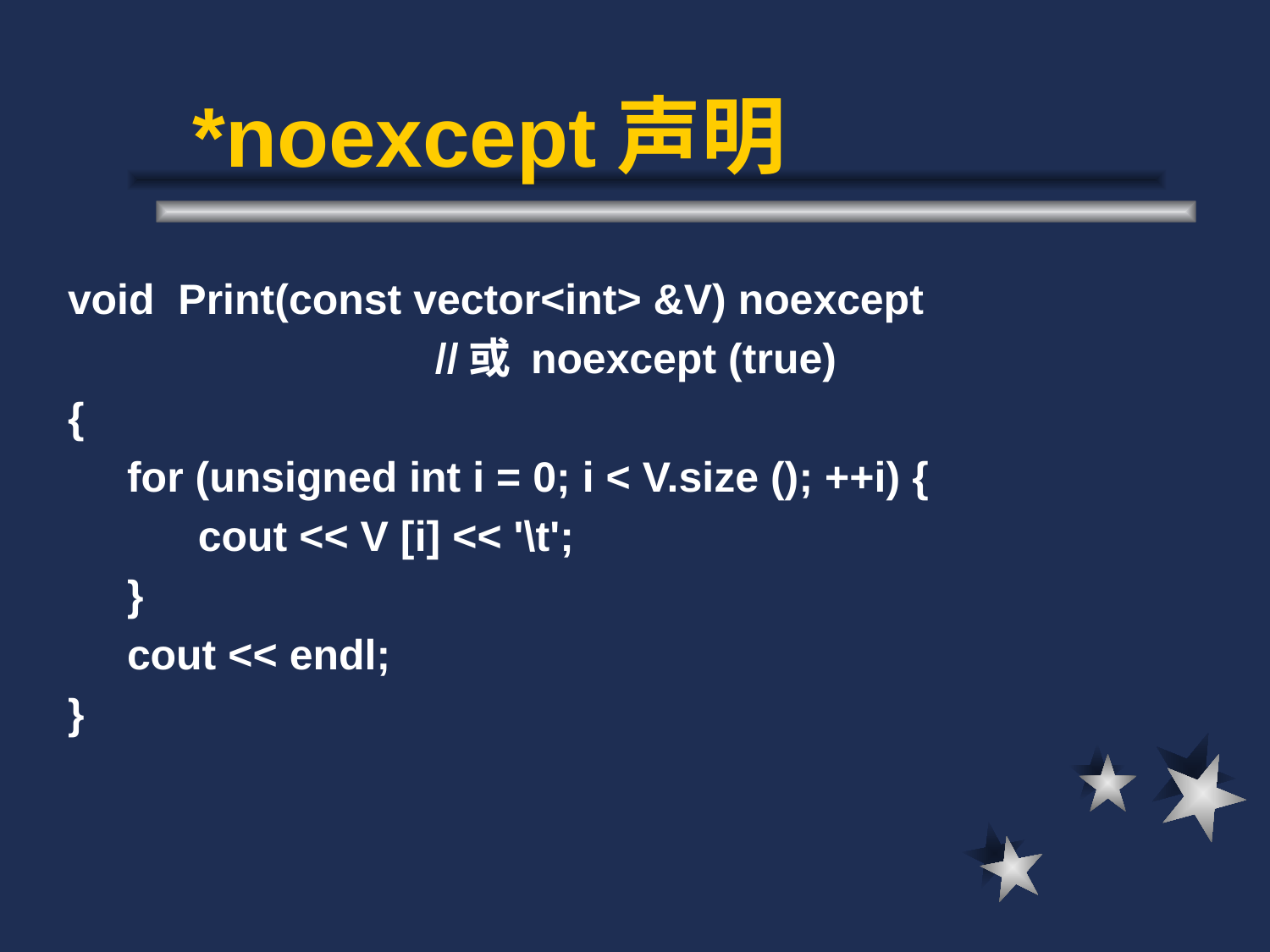

# *noexcept声明
void  Print(const vector<int> &V) noexcept
                               //或 noexcept (true)
{
     for (unsigned int i = 0; i < V.size (); ++i) {
           cout << V [i] << '\t';
     }
     cout << endl;
}